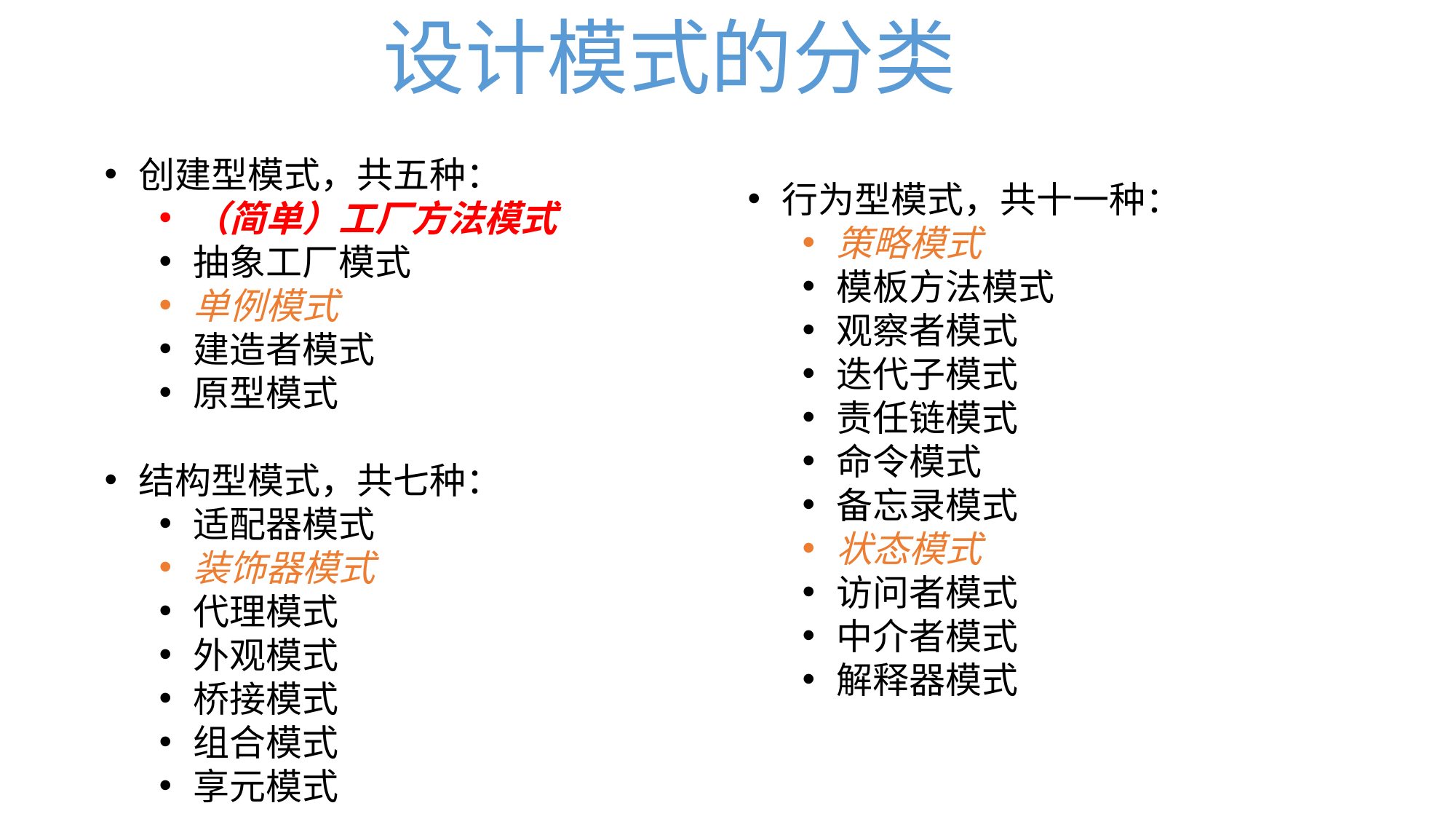

设计模式的分类
创建型模式，共五种：
（简单）工厂方法模式
抽象工厂模式
单例模式
建造者模式
原型模式
结构型模式，共七种：
适配器模式
装饰器模式
代理模式
外观模式
桥接模式
组合模式
享元模式
行为型模式，共十一种：
策略模式
模板方法模式
观察者模式
迭代子模式
责任链模式
命令模式
备忘录模式
状态模式
访问者模式
中介者模式
解释器模式